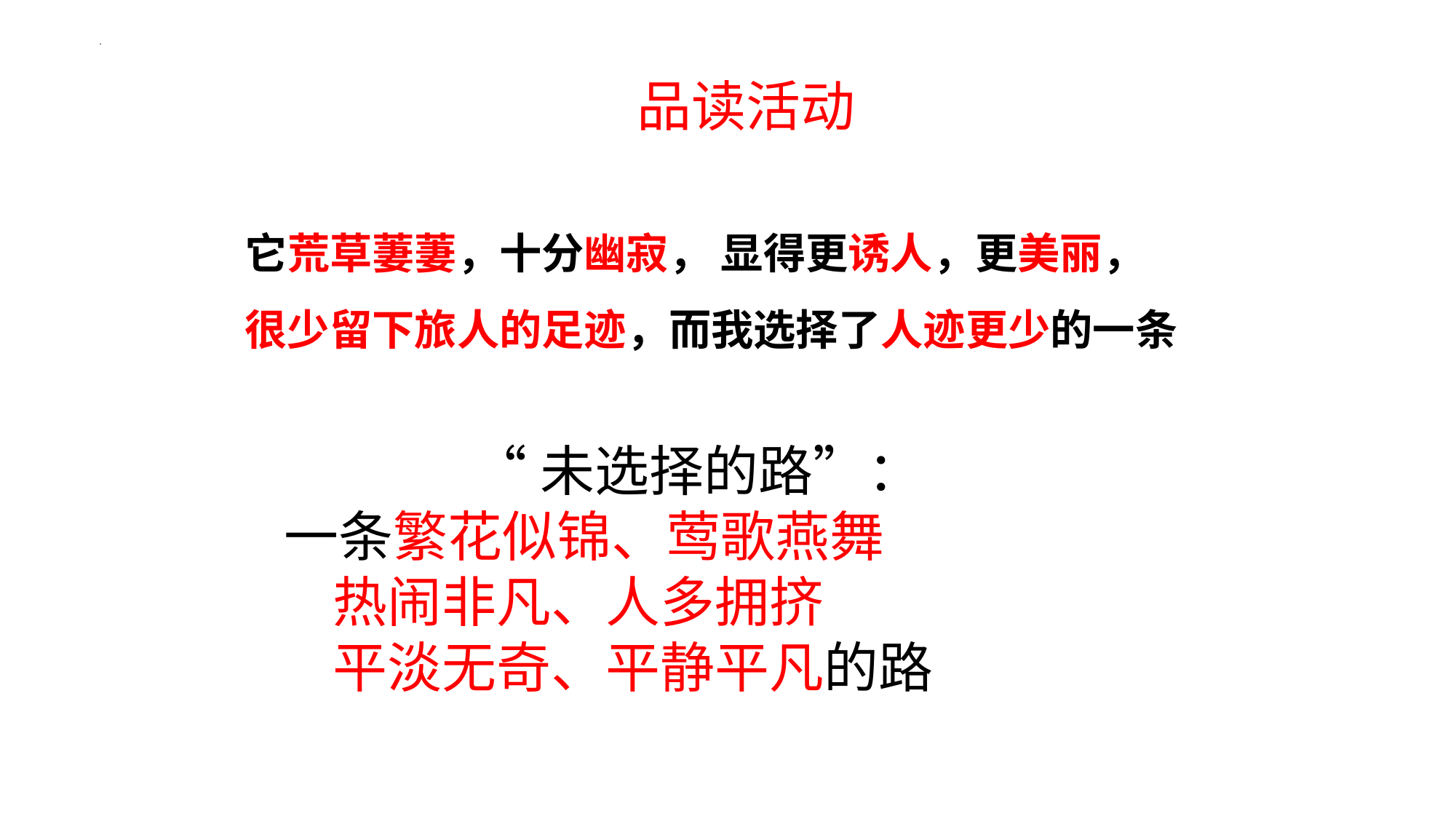

# 品读活动
它荒草萋萋，十分幽寂， 显得更诱人，更美丽，
很少留下旅人的足迹，而我选择了人迹更少的一条
“未选择的路”：
       一条繁花似锦、莺歌燕舞
           热闹非凡、人多拥挤
           平淡无奇、平静平凡的路